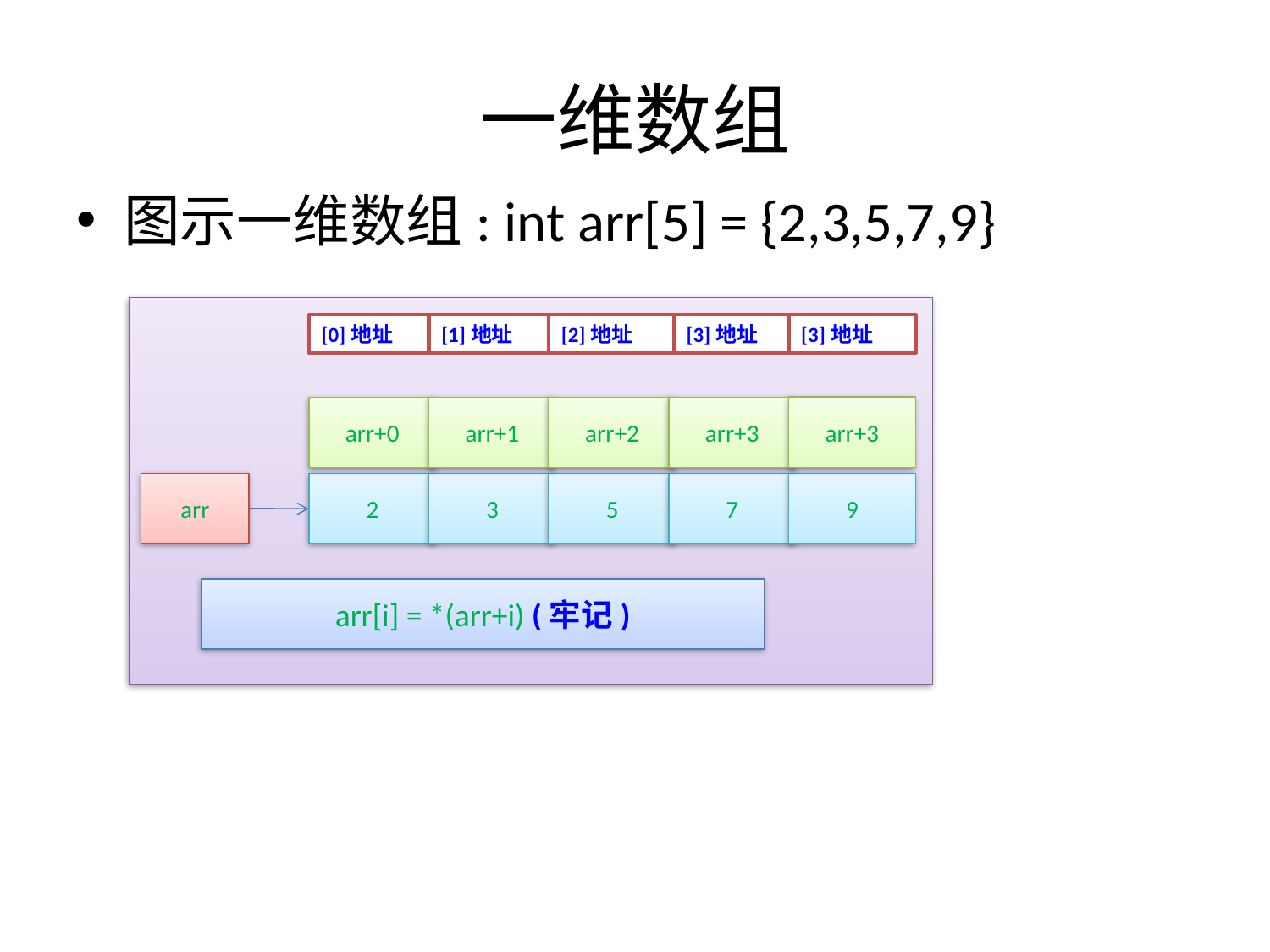

# 一维数组
图示一维数组: int arr[5] = {2,3,5,7,9}

[0]地址
[1]地址
[2]地址
[3]地址
[3]地址
arr+3
arr+0
arr+1
arr+2
arr+3
arr
2
3
5
7
9
arr[i] = *(arr+i) (牢记)